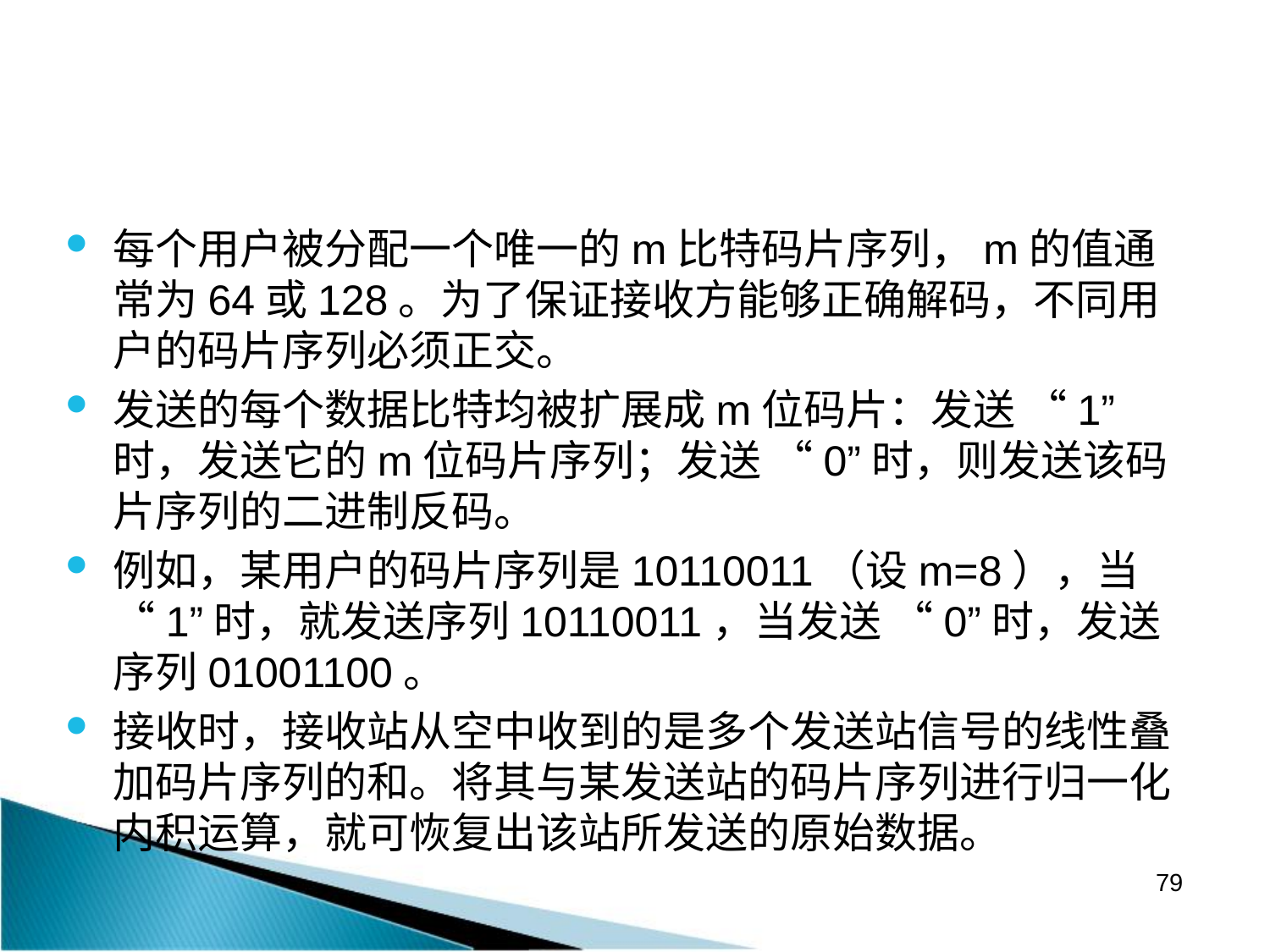

#
每个用户被分配一个唯一的m比特码片序列，m的值通常为64或128。为了保证接收方能够正确解码，不同用户的码片序列必须正交。
发送的每个数据比特均被扩展成m位码片：发送 “1”时，发送它的m位码片序列；发送 “0”时，则发送该码片序列的二进制反码。
例如，某用户的码片序列是10110011（设m=8），当“1”时，就发送序列10110011，当发送 “0”时，发送序列01001100。
接收时，接收站从空中收到的是多个发送站信号的线性叠加码片序列的和。将其与某发送站的码片序列进行归一化内积运算，就可恢复出该站所发送的原始数据。
79